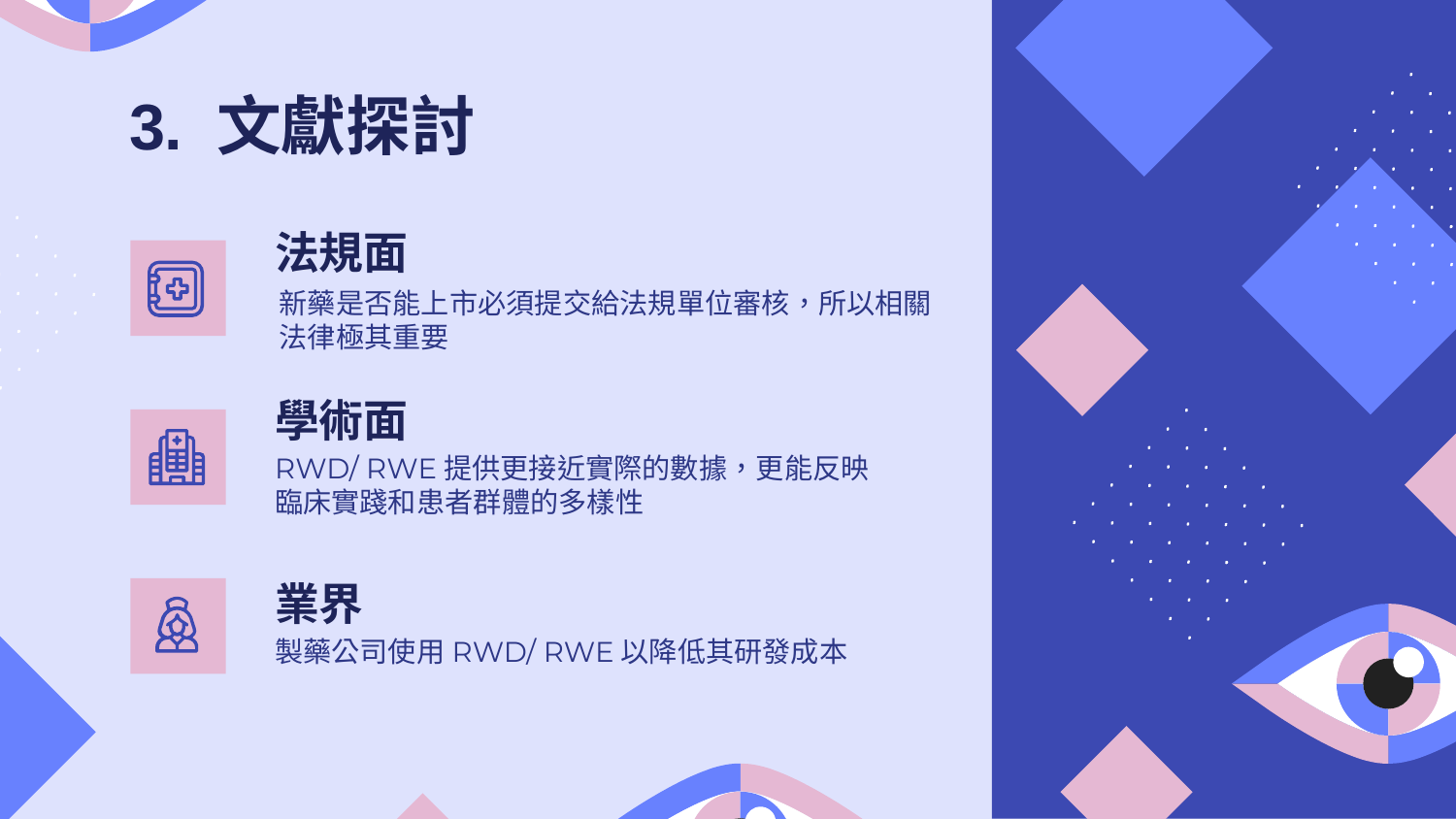

# 3. 文獻探討
法規面

新藥是否能上市必須提交給法規單位審核，所以相關法律極其重要
學術面

RWD/ RWE提供更接近實際的數據，更能反映臨床實踐和患者群體的多樣性
業界

製藥公司使用RWD/ RWE以降低其研發成本